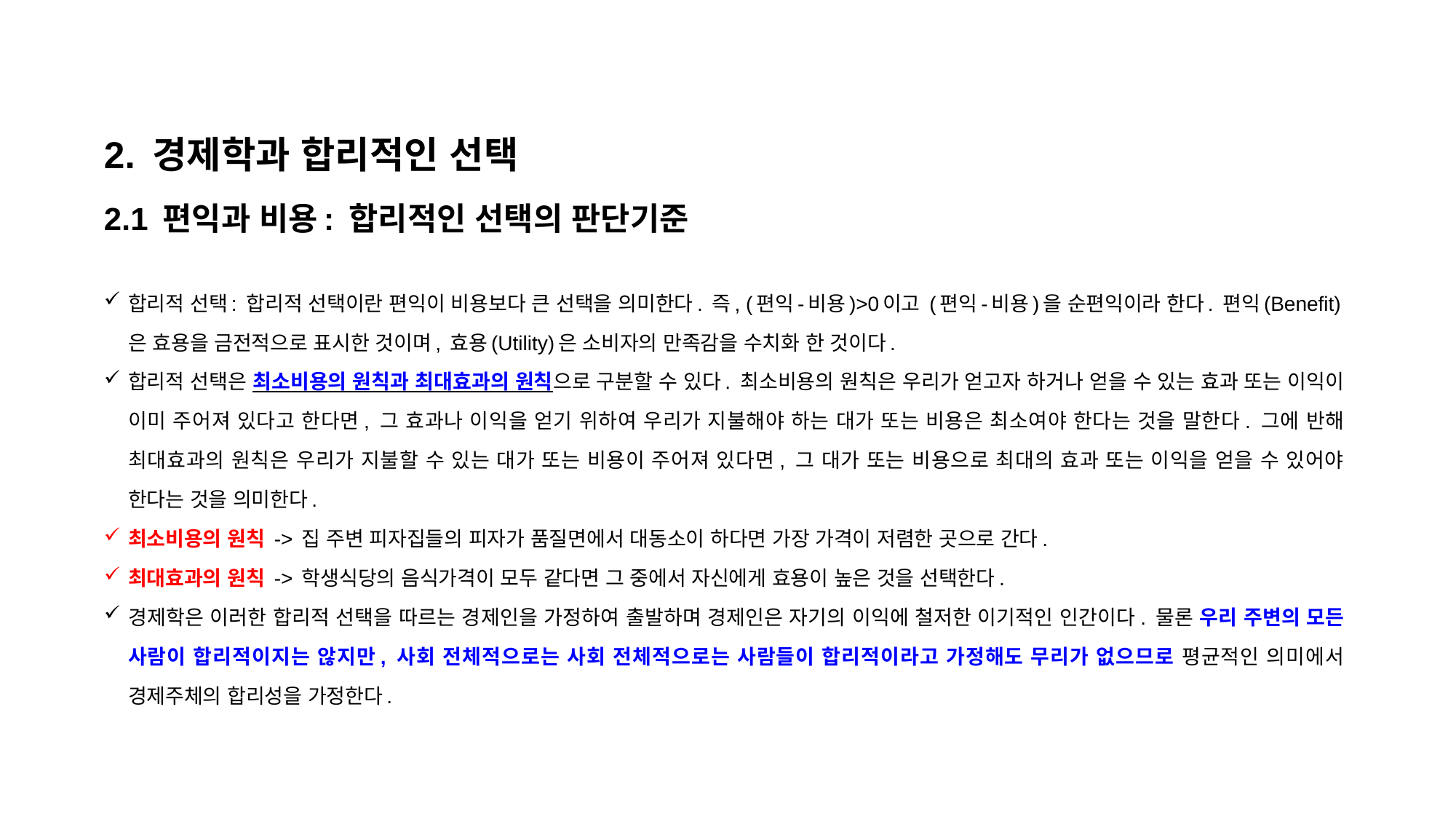

2. 경제학과 합리적인 선택
2.1 편익과 비용: 합리적인 선택의 판단기준

합리적 선택: 합리적 선택이란 편익이 비용보다 큰 선택을 의미한다. 즉, (편익-비용)>0이고 (편익-비용)을 순편익이라 한다. 편익(Benefit)은 효용을 금전적으로 표시한 것이며, 효용(Utility)은 소비자의 만족감을 수치화 한 것이다.
합리적 선택은 최소비용의 원칙과 최대효과의 원칙으로 구분할 수 있다. 최소비용의 원칙은 우리가 얻고자 하거나 얻을 수 있는 효과 또는 이익이 이미 주어져 있다고 한다면, 그 효과나 이익을 얻기 위하여 우리가 지불해야 하는 대가 또는 비용은 최소여야 한다는 것을 말한다. 그에 반해 최대효과의 원칙은 우리가 지불할 수 있는 대가 또는 비용이 주어져 있다면, 그 대가 또는 비용으로 최대의 효과 또는 이익을 얻을 수 있어야 한다는 것을 의미한다.
최소비용의 원칙 -> 집 주변 피자집들의 피자가 품질면에서 대동소이 하다면 가장 가격이 저렴한 곳으로 간다.
최대효과의 원칙 -> 학생식당의 음식가격이 모두 같다면 그 중에서 자신에게 효용이 높은 것을 선택한다.
경제학은 이러한 합리적 선택을 따르는 경제인을 가정하여 출발하며 경제인은 자기의 이익에 철저한 이기적인 인간이다. 물론 우리 주변의 모든 사람이 합리적이지는 않지만, 사회 전체적으로는 사회 전체적으로는 사람들이 합리적이라고 가정해도 무리가 없으므로 평균적인 의미에서 경제주체의 합리성을 가정한다.